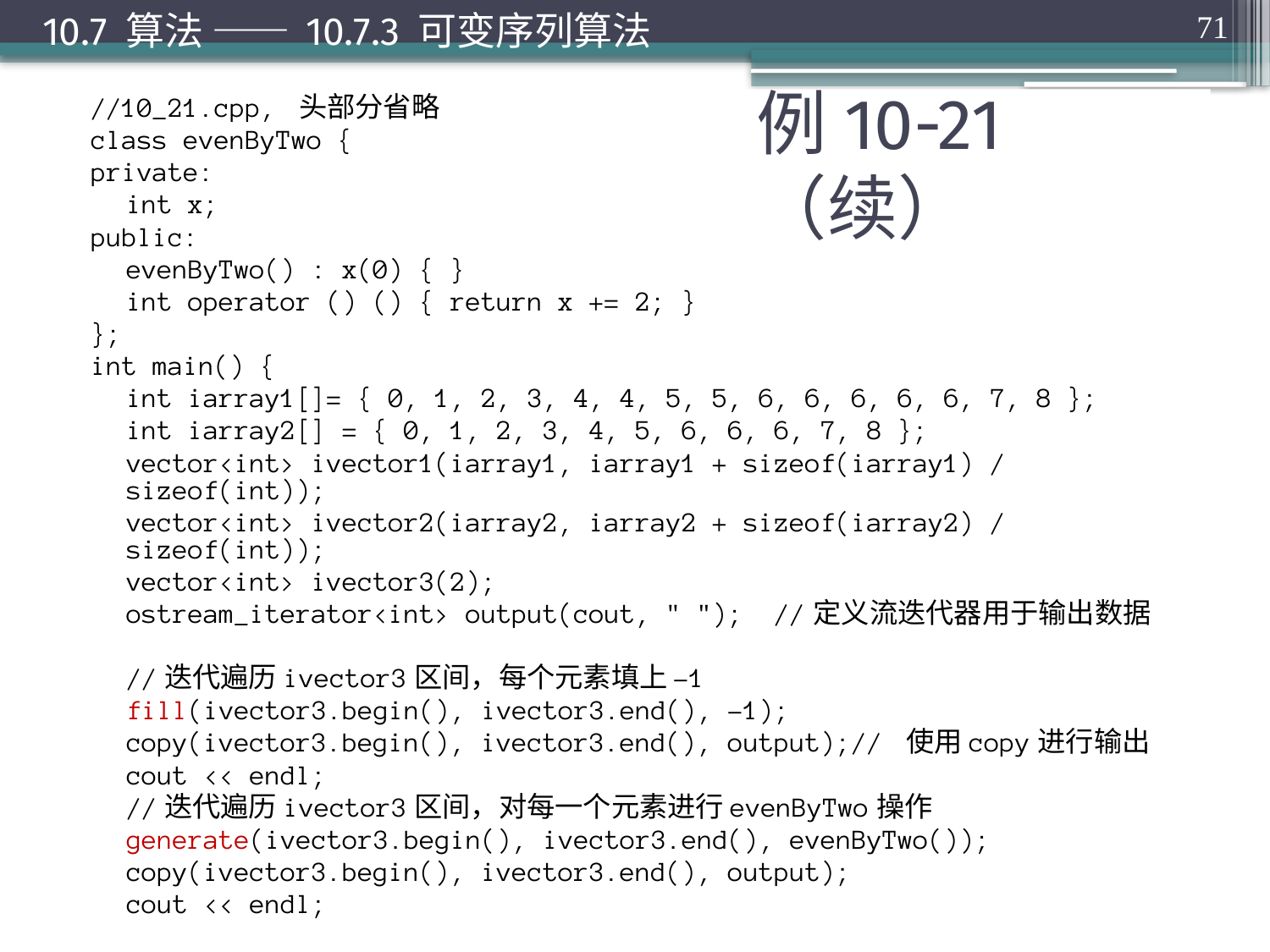

10.7 算法 —— 10.7.3 可变序列算法
71
//10_21.cpp, 头部分省略
class evenByTwo {
private:
	int x;
public:
	evenByTwo() : x(0) { }
	int operator () () { return x += 2; }
};
int main() {
	int iarray1[]= { 0, 1, 2, 3, 4, 4, 5, 5, 6, 6, 6, 6, 6, 7, 8 };
	int iarray2[] = { 0, 1, 2, 3, 4, 5, 6, 6, 6, 7, 8 };
	vector<int> ivector1(iarray1, iarray1 + sizeof(iarray1) / sizeof(int));
	vector<int> ivector2(iarray2, iarray2 + sizeof(iarray2) / sizeof(int));
	vector<int> ivector3(2);
	ostream_iterator<int> output(cout, " ");  //定义流迭代器用于输出数据

	//迭代遍历ivector3区间，每个元素填上-1
	fill(ivector3.begin(), ivector3.end(), -1);
	copy(ivector3.begin(), ivector3.end(), output);// 使用copy进行输出
	cout << endl;
	//迭代遍历ivector3区间，对每一个元素进行evenByTwo操作
	generate(ivector3.begin(), ivector3.end(), evenByTwo());
	copy(ivector3.begin(), ivector3.end(), output);
	cout << endl;
# 例10-21（续）